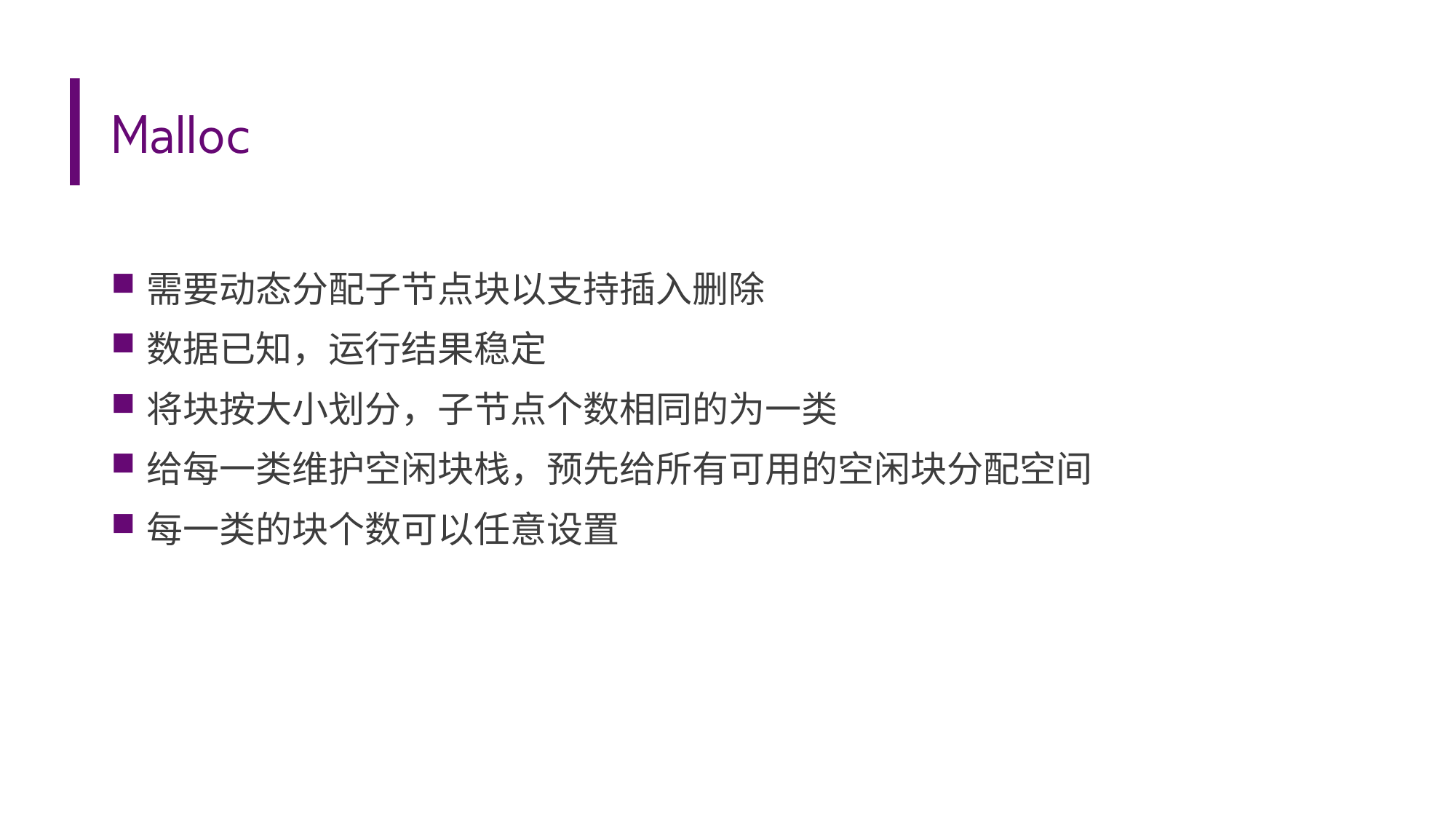

# Malloc
需要动态分配子节点块以支持插入删除
数据已知，运行结果稳定
将块按大小划分，子节点个数相同的为一类
给每一类维护空闲块栈，预先给所有可用的空闲块分配空间
每一类的块个数可以任意设置